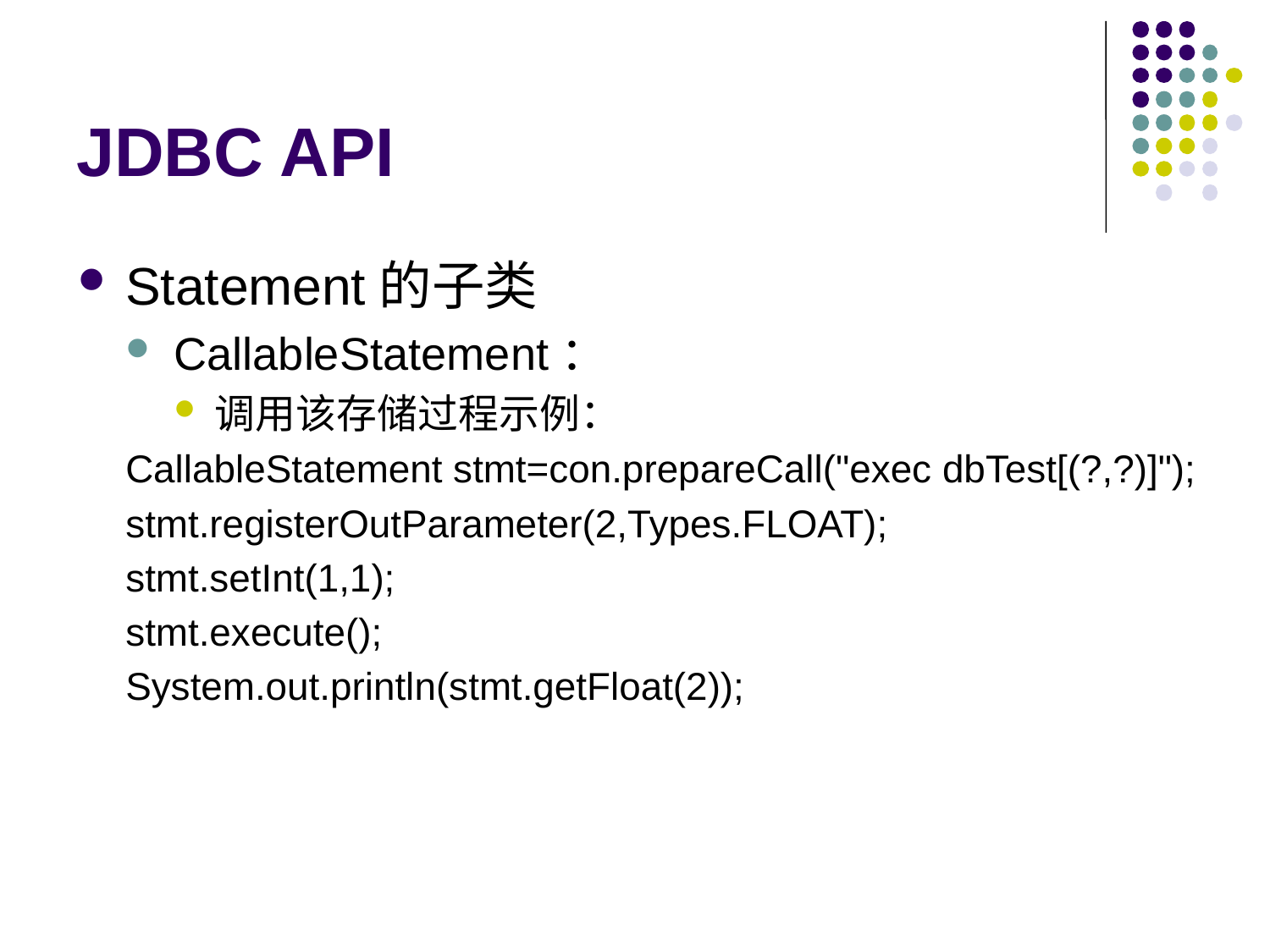

# JDBC API
Statement的子类
CallableStatement：
调用该存储过程示例：
CallableStatement stmt=con.prepareCall("exec dbTest[(?,?)]");
stmt.registerOutParameter(2,Types.FLOAT);
stmt.setInt(1,1);
stmt.execute();
System.out.println(stmt.getFloat(2));